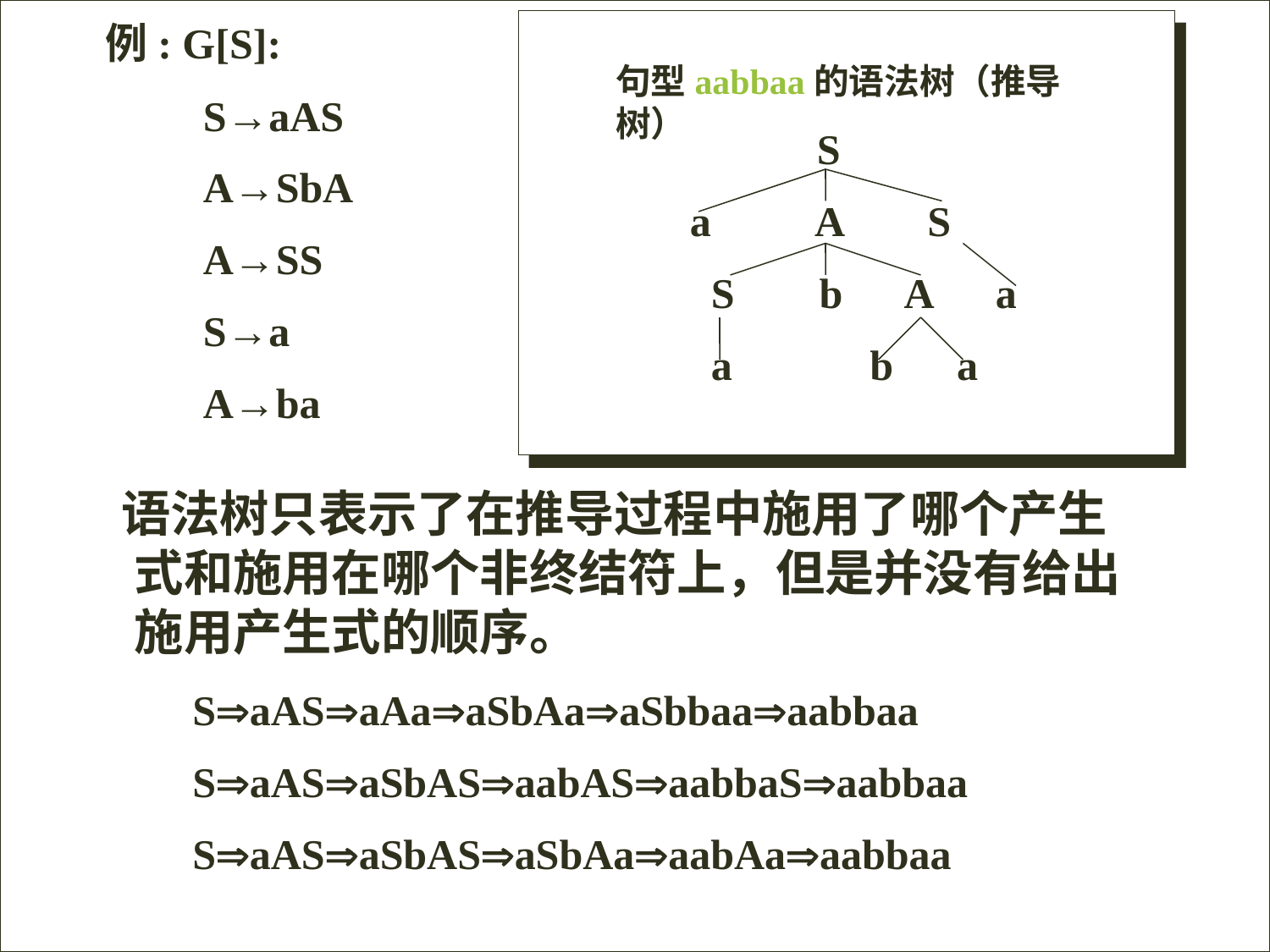

例: G[S]:
	S→aAS
	A→SbA
	A→SS
	S→a
	A→ba

#
句型aabbaa的语法树（推导树）
                         S
             a          A        S
               S        b      A      a
               a             b      a

  语法树只表示了在推导过程中施用了哪个产生式和施用在哪个非终结符上，但是并没有给出施用产生式的顺序。

S⇒aAS⇒aAa⇒aSbAa⇒aSbbaa⇒aabbaa
S⇒aAS⇒aSbAS⇒aabAS⇒aabbaS⇒aabbaa
S⇒aAS⇒aSbAS⇒aSbAa⇒aabAa⇒aabbaa